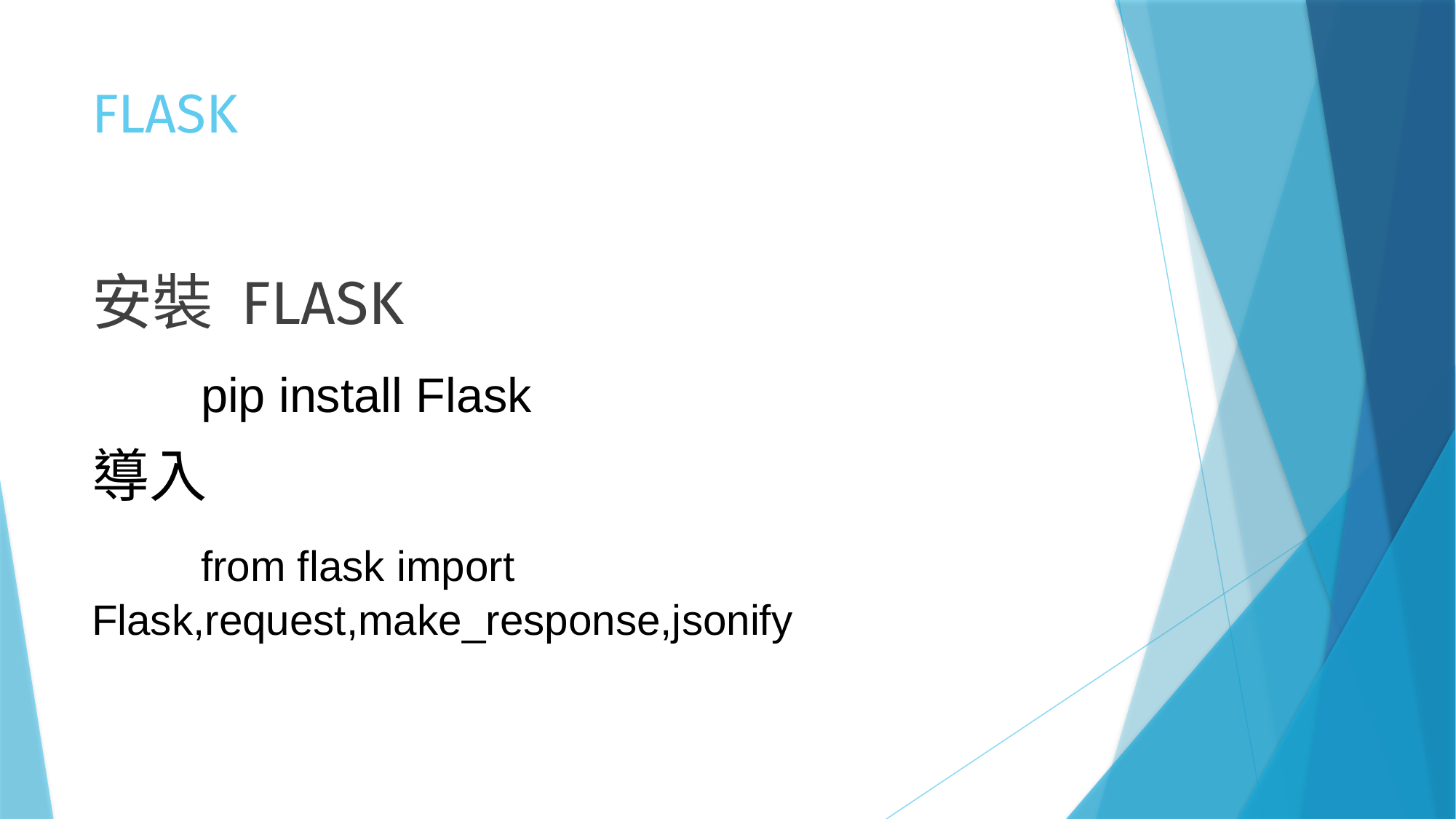

# FLASK
安裝 FLASK
	pip install Flask
導入
	from flask import Flask,request,make_response,jsonify